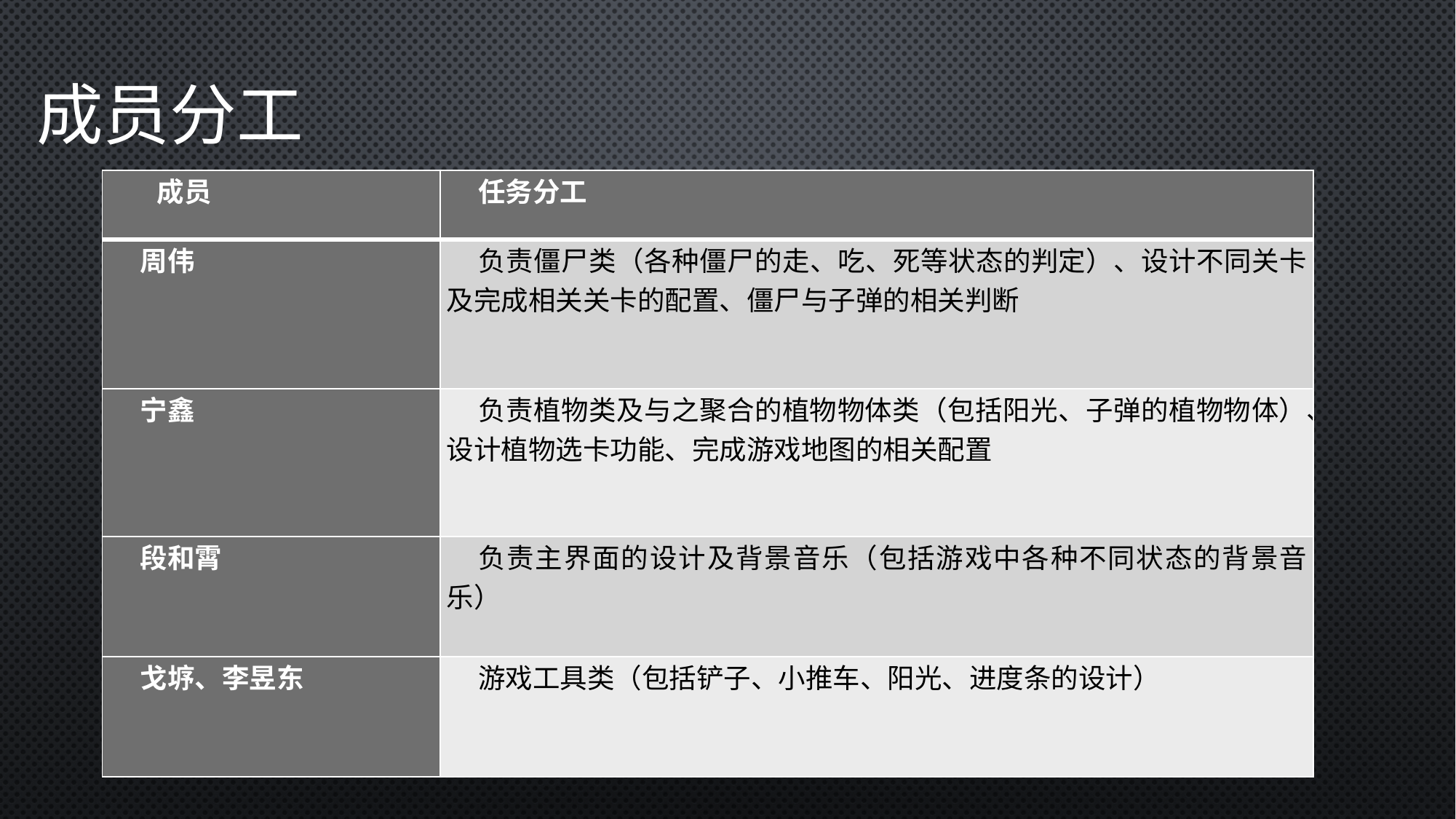

# 成员分工
| 成员 | 任务分工 |
| --- | --- |
| 周伟 | 负责僵尸类（各种僵尸的走、吃、死等状态的判定）、设计不同关卡及完成相关关卡的配置、僵尸与子弹的相关判断 |
| 宁鑫 | 负责植物类及与之聚合的植物物体类（包括阳光、子弹的植物物体）、设计植物选卡功能、完成游戏地图的相关配置 |
| 段和霄 | 负责主界面的设计及背景音乐（包括游戏中各种不同状态的背景音乐） |
| 戈垿、李昱东 | 游戏工具类（包括铲子、小推车、阳光、进度条的设计） |